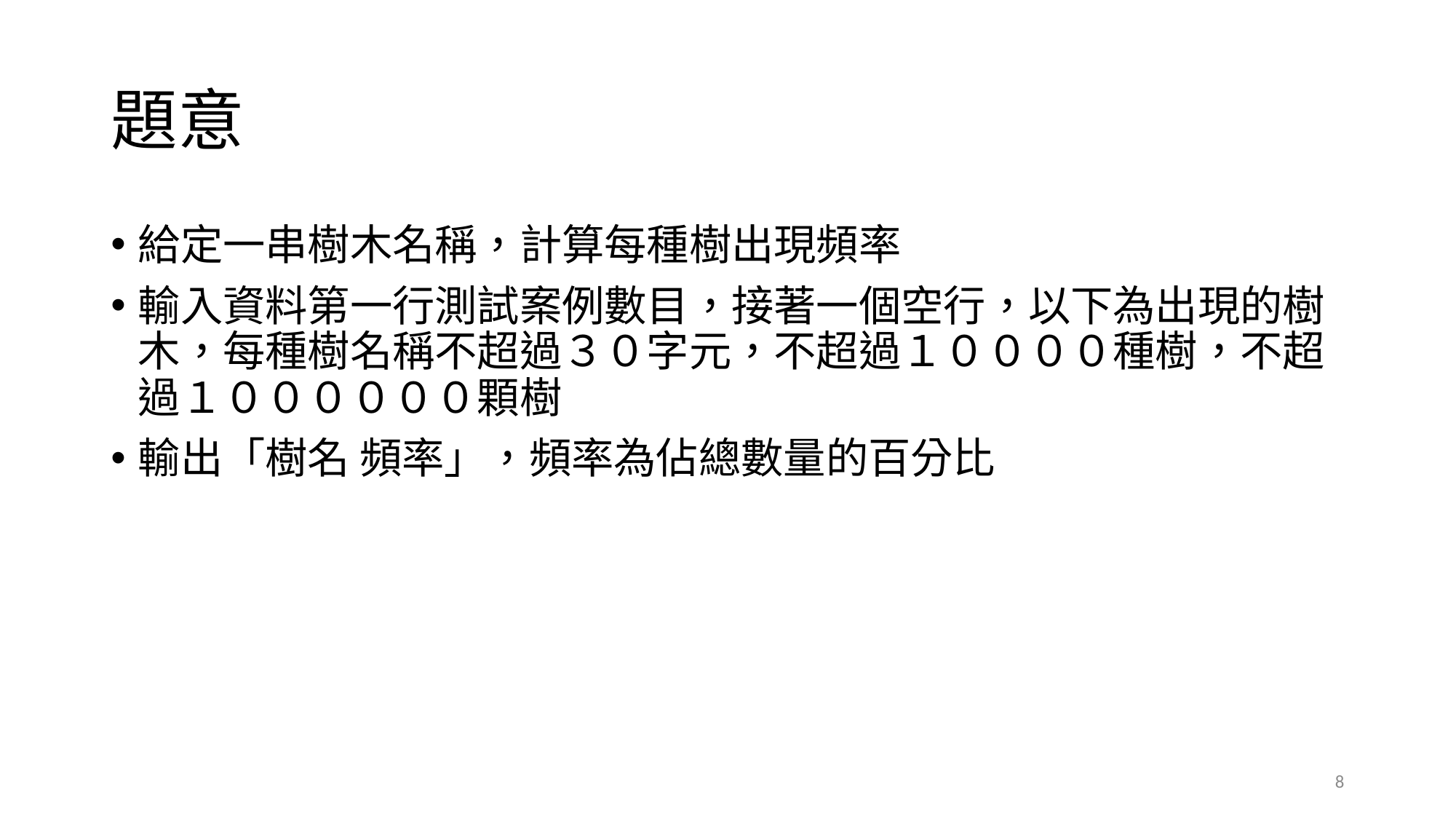

# 題意
給定一串樹木名稱，計算每種樹出現頻率
輸入資料第一行測試案例數目，接著一個空行，以下為出現的樹木，每種樹名稱不超過３０字元，不超過１００００種樹，不超過１００００００顆樹
輸出「樹名 頻率」，頻率為佔總數量的百分比
8